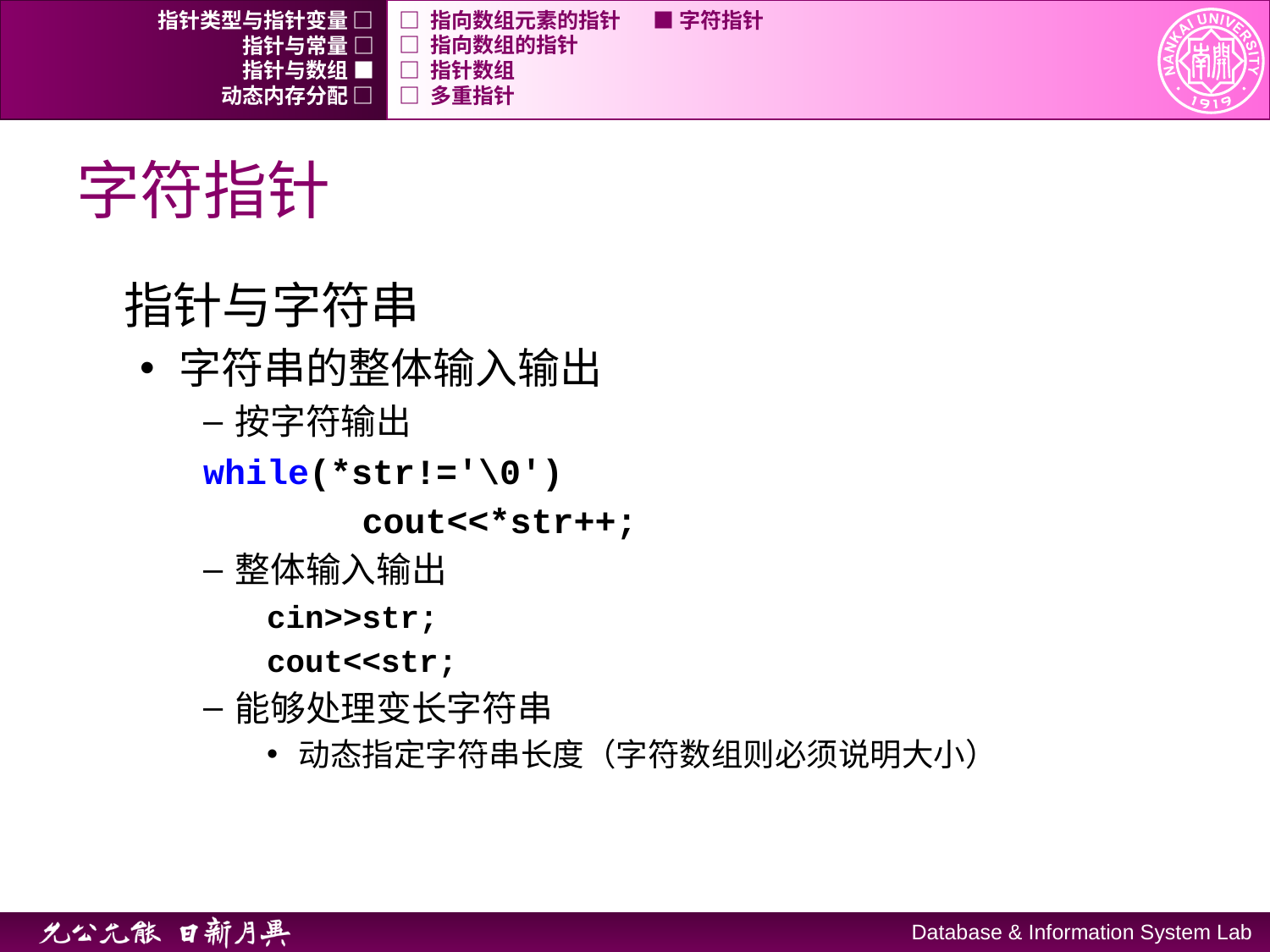

指针类型与指针变量 □
□ 指向数组元素的指针	■ 字符指针
指针与常量 □
□ 指向数组的指针
指针与数组 ■
□ 指针数组
动态内存分配 □
□ 多重指针
# 字符指针
指针与字符串
字符串的整体输入输出
按字符输出
while(*str!='\0')
		cout<<*str++;
整体输入输出
cin>>str;
cout<<str;
能够处理变长字符串
动态指定字符串长度（字符数组则必须说明大小）